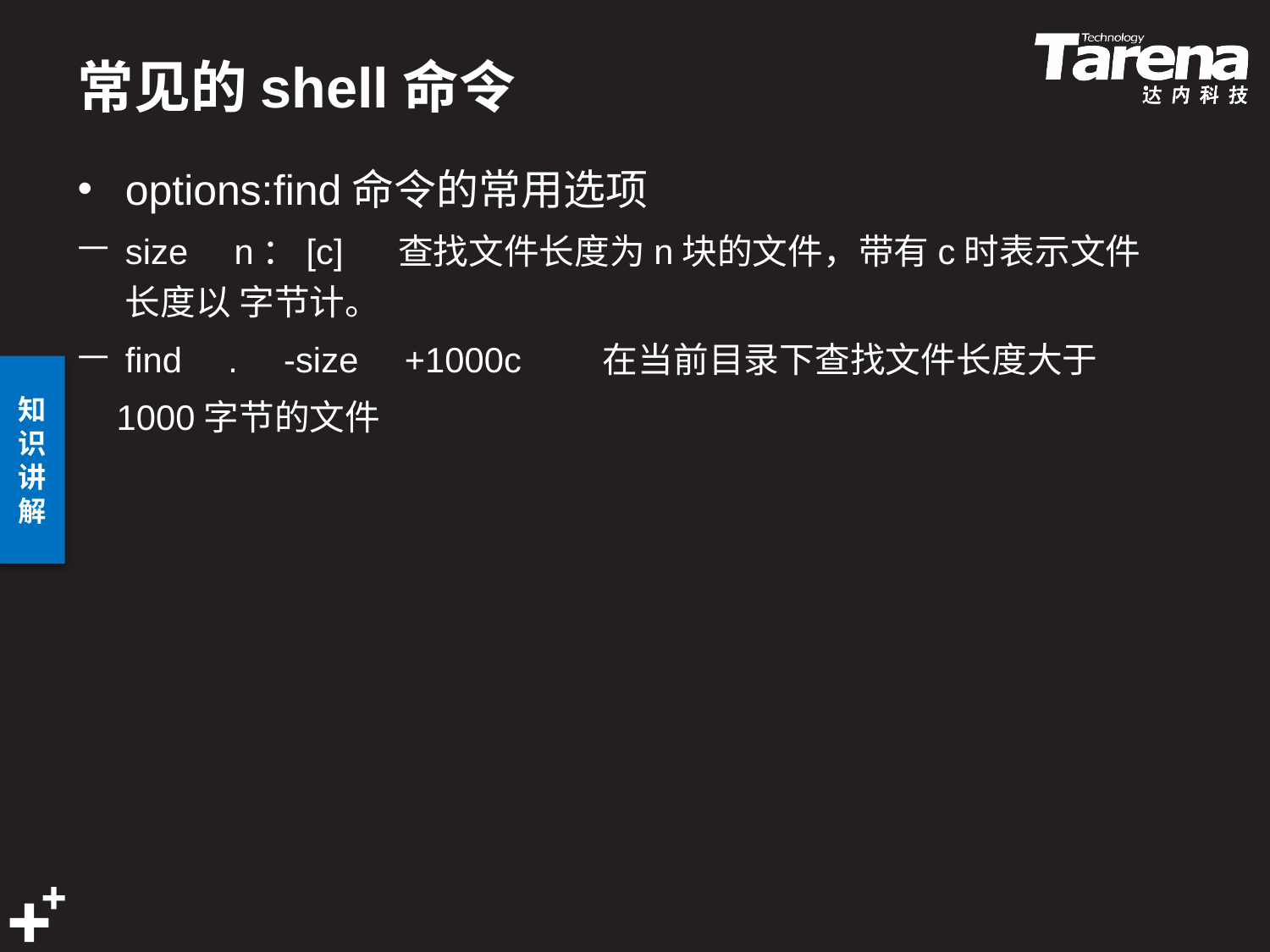

# 常见的shell命令
options:find命令的常用选项
size  n：[c]  查找文件长度为n块的文件，带有c时表示文件长度以 字节计。   
find  .  -size  +1000c  在当前目录下查找文件长度大于
    1000字节的文件    